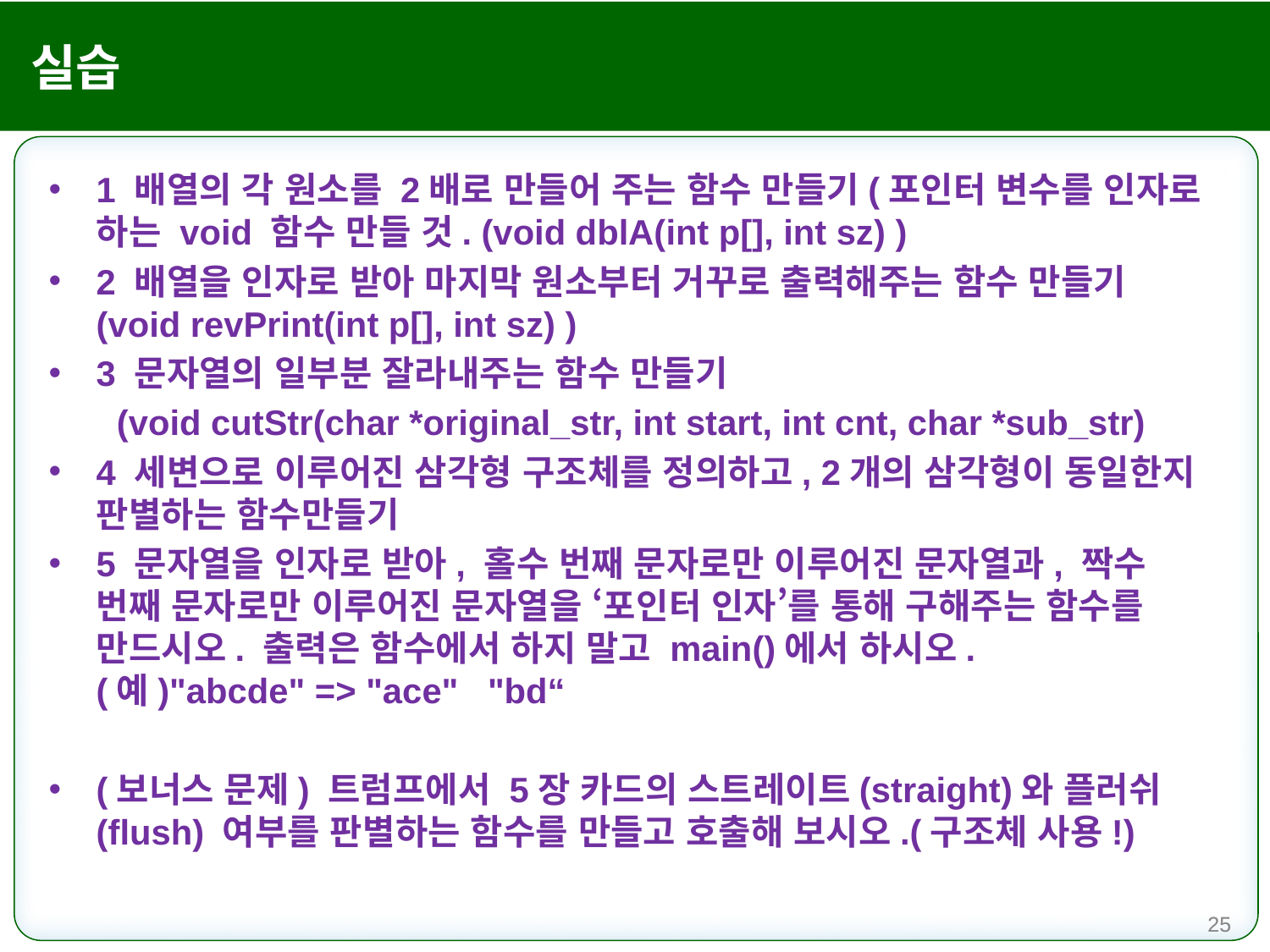

# 실습
1 배열의 각 원소를 2배로 만들어 주는 함수 만들기(포인터 변수를 인자로 하는 void 함수 만들 것. (void dblA(int p[], int sz) )
2 배열을 인자로 받아 마지막 원소부터 거꾸로 출력해주는 함수 만들기(void revPrint(int p[], int sz) )
3 문자열의 일부분 잘라내주는 함수 만들기
       (void cutStr(char *original_str, int start, int cnt, char *sub_str)
4 세변으로 이루어진 삼각형 구조체를 정의하고, 2개의 삼각형이 동일한지 판별하는 함수만들기
5 문자열을 인자로 받아, 홀수 번째 문자로만 이루어진 문자열과, 짝수 번째 문자로만 이루어진 문자열을 ‘포인터 인자’를 통해 구해주는 함수를 만드시오. 출력은 함수에서 하지 말고 main()에서 하시오.    (예)"abcde" => "ace"   "bd“

(보너스 문제) 트럼프에서 5장 카드의 스트레이트(straight)와 플러쉬(flush) 여부를 판별하는 함수를 만들고 호출해 보시오.(구조체 사용!)

25